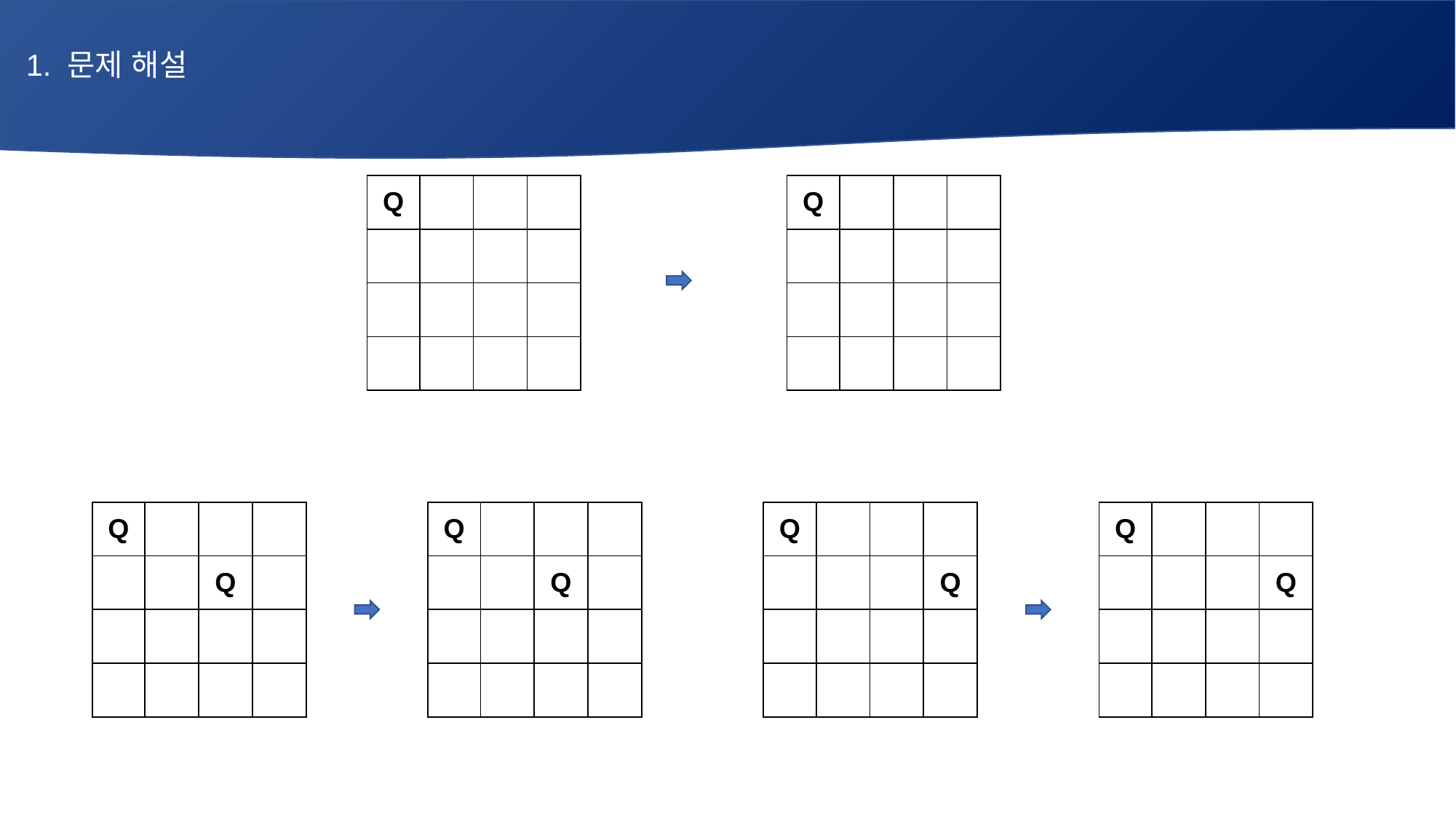

1. 문제 해설
# 매주 1 과제 LV2
| Q |  |  |  |
| --- | --- | --- | --- |
|  |  |  |  |
|  |  |  |  |
|  |  |  |  |
| Q |  |  |  |
| --- | --- | --- | --- |
|  |  |  |  |
|  |  |  |  |
|  |  |  |  |

| Q |  |  |  |
| --- | --- | --- | --- |
|  |  | Q |  |
|  |  |  |  |
|  |  |  |  |
| Q |  |  |  |
| --- | --- | --- | --- |
|  |  |  | Q |
|  |  |  |  |
|  |  |  |  |
| Q |  |  |  |
| --- | --- | --- | --- |
|  |  | Q |  |
|  |  |  |  |
|  |  |  |  |
| Q |  |  |  |
| --- | --- | --- | --- |
|  |  |  | Q |
|  |  |  |  |
|  |  |  |  |